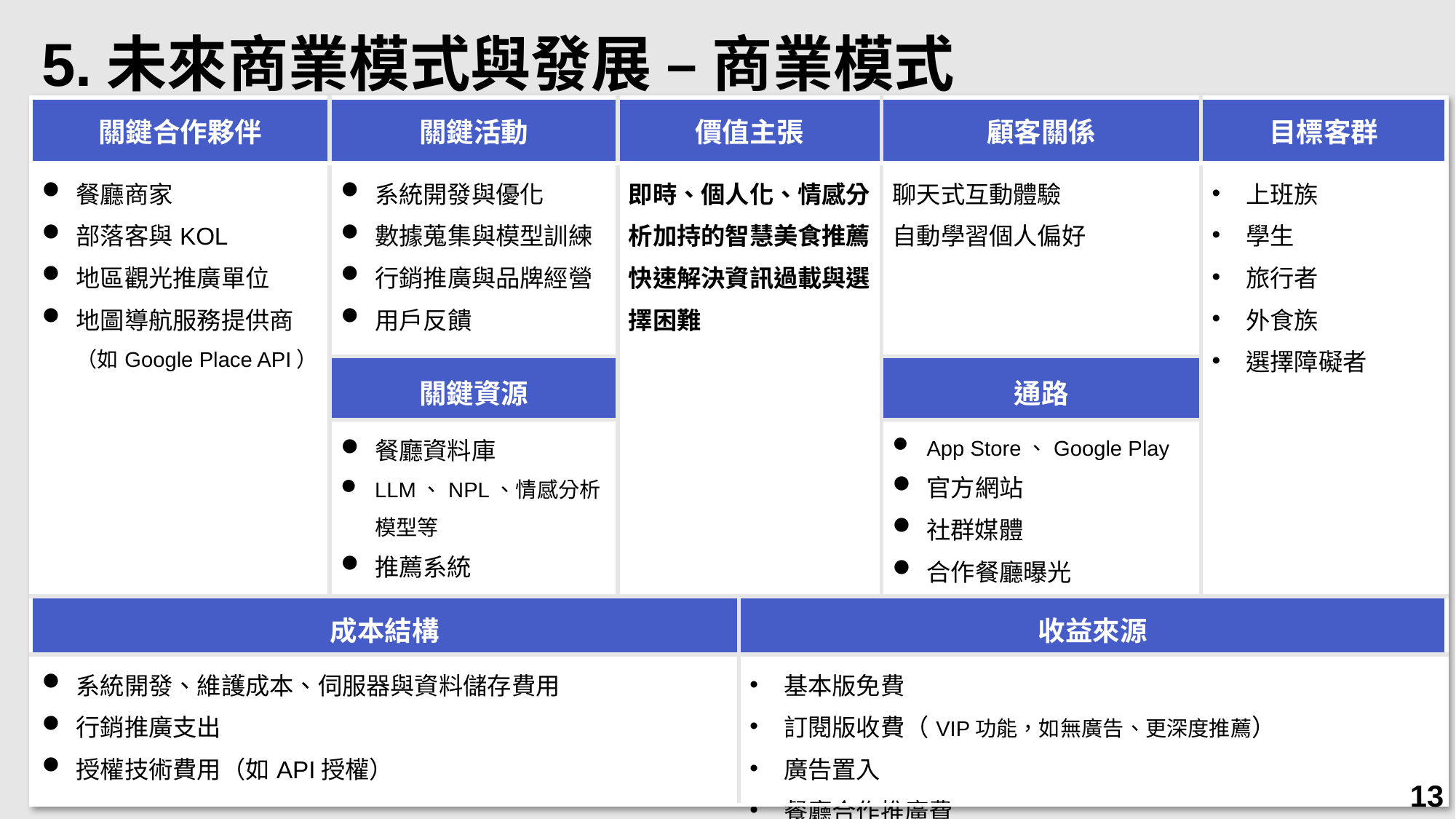

5.未來商業模式與發展 – 商業模式
| 關鍵合作夥伴 | 關鍵活動 | 價值主張 |  | 顧客關係 | 目標客群 |
| --- | --- | --- | --- | --- | --- |
| 餐廳商家 部落客與KOL 地區觀光推廣單位 地圖導航服務提供商（如Google Place API） | 系統開發與優化 數據蒐集與模型訓練 行銷推廣與品牌經營 用戶反饋 | 即時、個人化、情感分析加持的智慧美食推薦，快速解決資訊過載與選擇困難 |  | 聊天式互動體驗 自動學習個人偏好 | 上班族 學生 旅行者 外食族 選擇障礙者 |
|  | 關鍵資源 |  |  | 通路 |  |
|  | 餐廳資料庫 LLM、NPL、情感分析模型等 推薦系統 開發技術人員 |  |  | App Store、Google Play 官方網站 社群媒體 合作餐廳曝光 |  |
| 成本結構 |  |  | 收益來源 |  |  |
| 系統開發、維護成本、伺服器與資料儲存費用 行銷推廣支出 授權技術費用（如API授權） |  |  | 基本版免費 訂閱版收費（VIP功能，如無廣告、更深度推薦） 廣告置入 餐廳合作推廣費 |  |  |
13